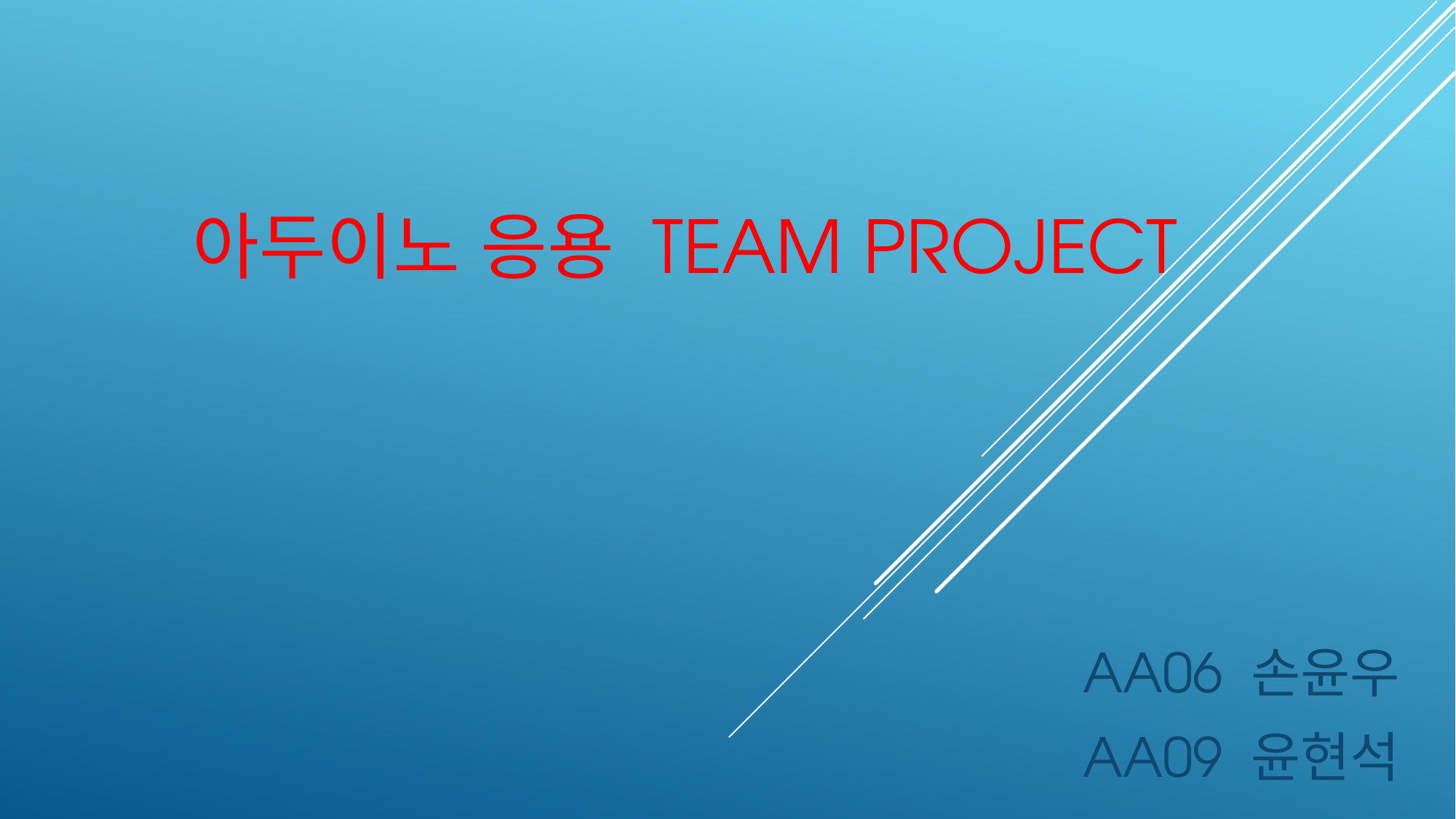

# 아두이노 응용 team project
AA06 손윤우
AA09 윤현석